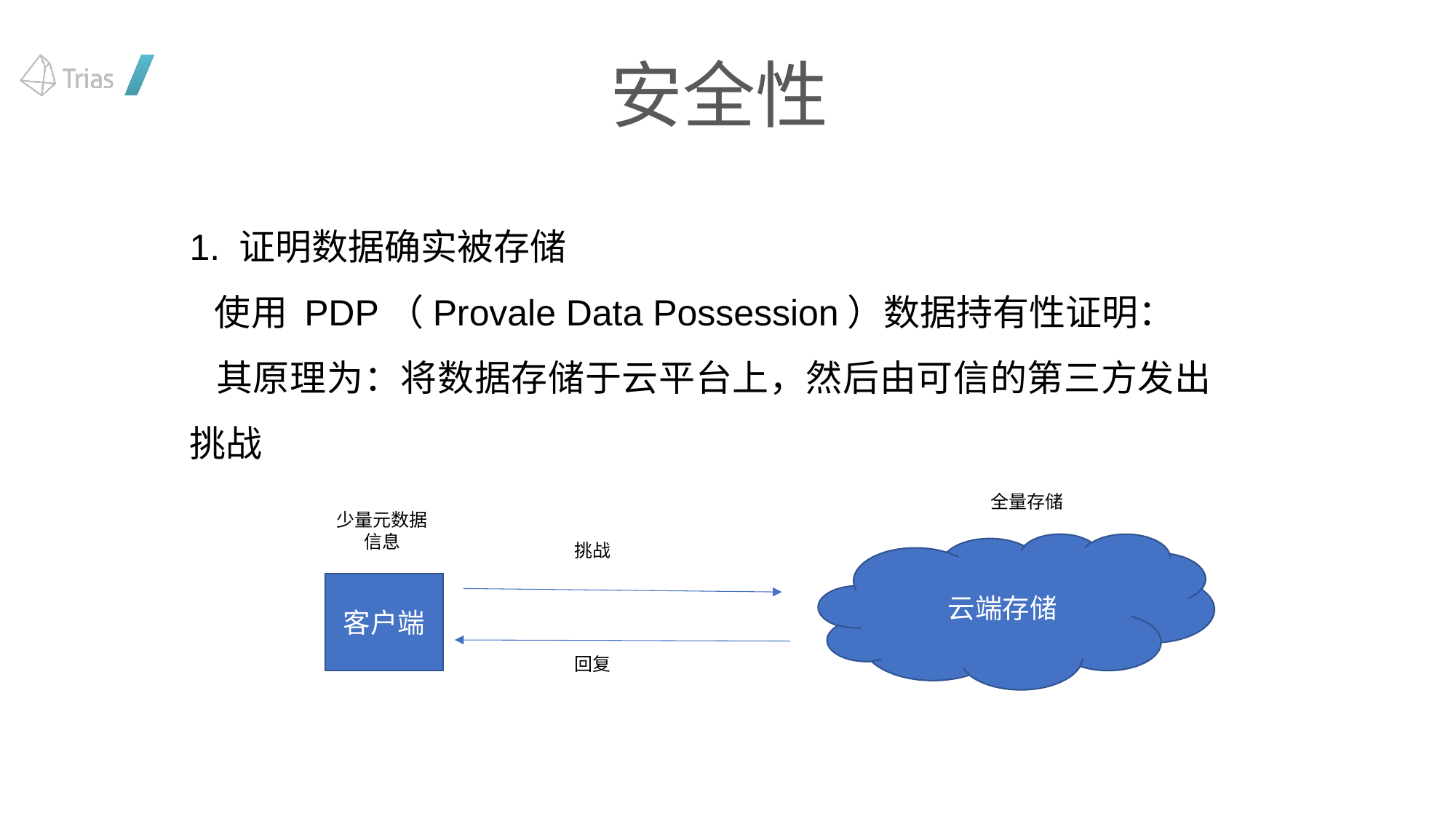

# 安全性
1. 证明数据确实被存储
  使用 PDP（Provale Data Possession）数据持有性证明：
  其原理为：将数据存储于云平台上，然后由可信的第三方发出挑战

全量存储
少量元数据
信息
挑战
云端存储
客户端
回复